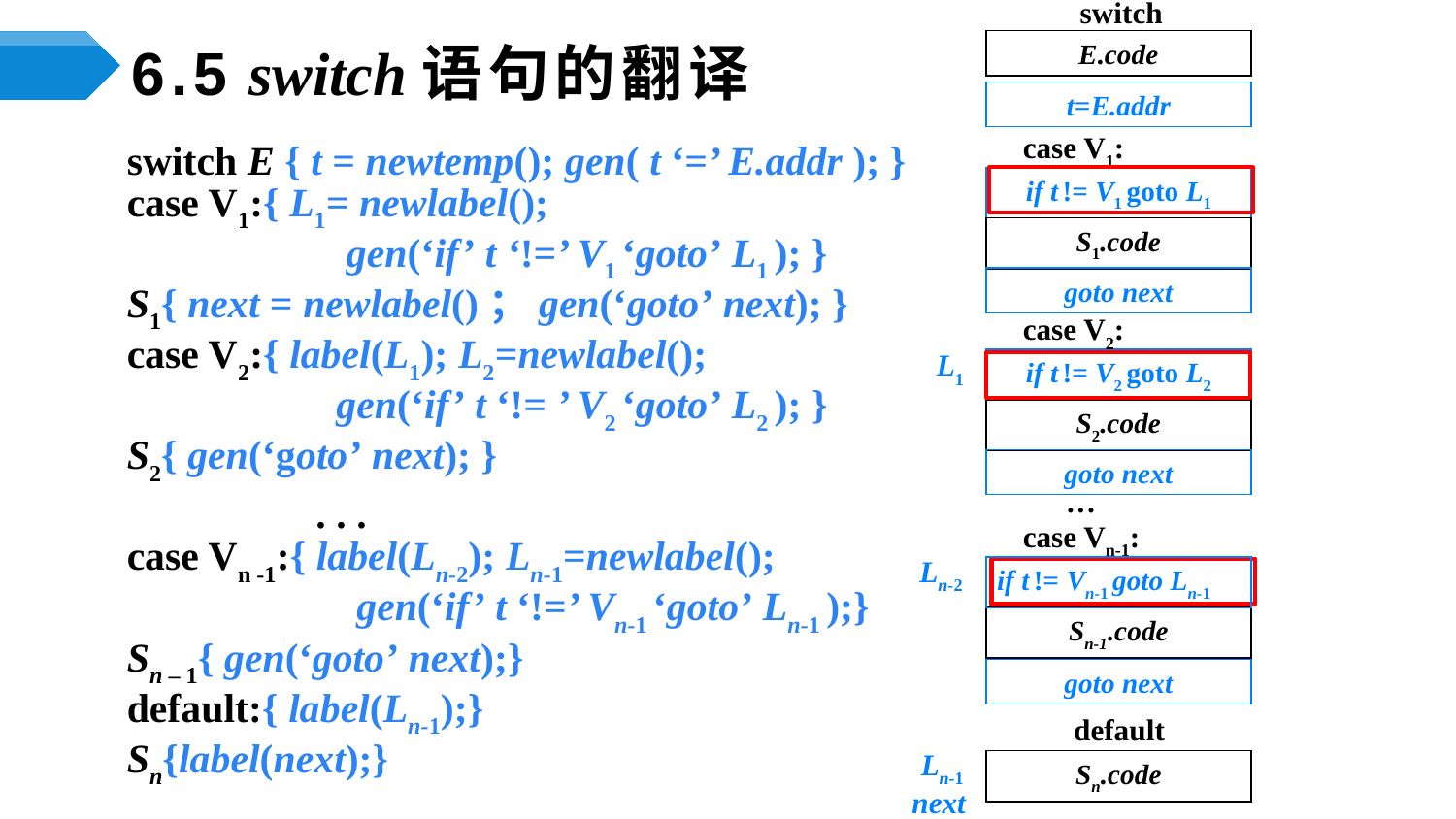

switch
E.code
# 6.5 switch语句的翻译
t=E.addr
case V1:
switch E { t = newtemp(); gen( t ‘=’ E.addr ); }
case V1:{ L1= newlabel();
		   gen(‘if’ t ‘!=’ V1 ‘goto’ L1 ); }
S1{ next = newlabel()；gen(‘goto’ next); }
case V2:{ label(L1); L2=newlabel();
		  gen(‘if’ t ‘!= ’ V2 ‘goto’ L2 ); }
S2{ gen(‘goto’ next); }
		. . .
case Vn -1:{ label(Ln-2); Ln-1=newlabel();
		    gen(‘if’ t ‘!=’ Vn-1 ‘goto’ Ln-1 );}
Sn – 1{ gen(‘goto’ next);}
default:{ label(Ln-1);}
Sn{label(next);}

if t != V1 goto L1

S1.code
goto next
case V2:
L1
if t != V2 goto L2
S2.code
goto next
…
case Vn-1:
Ln-2
if t != Vn-1 goto Ln-1
Sn-1.code
goto next
default
Ln-1
Sn.code
next